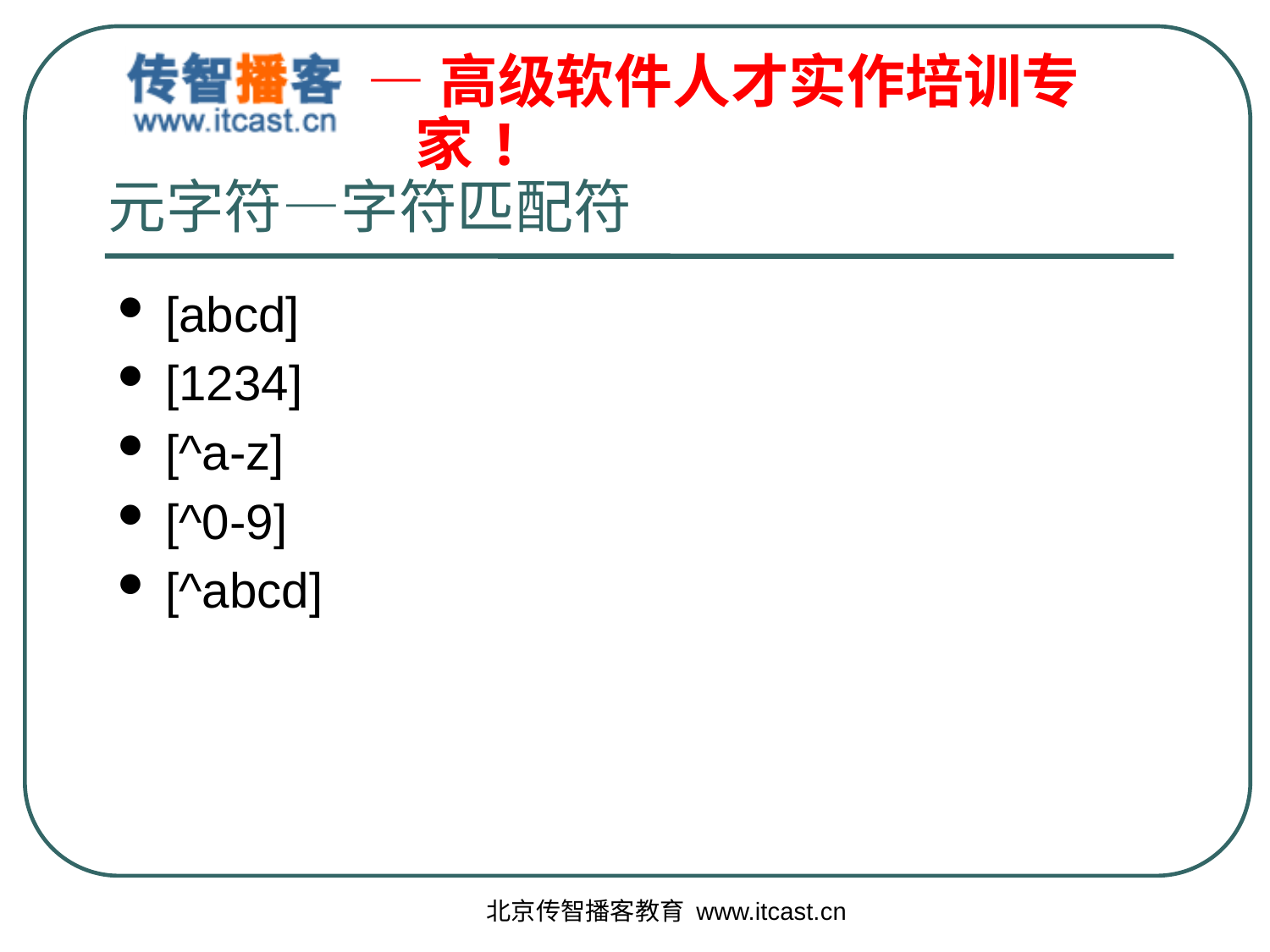

# 元字符—字符匹配符
[abcd]
[1234]
[^a-z]
[^0-9]
[^abcd]
北京传智播客教育 www.itcast.cn